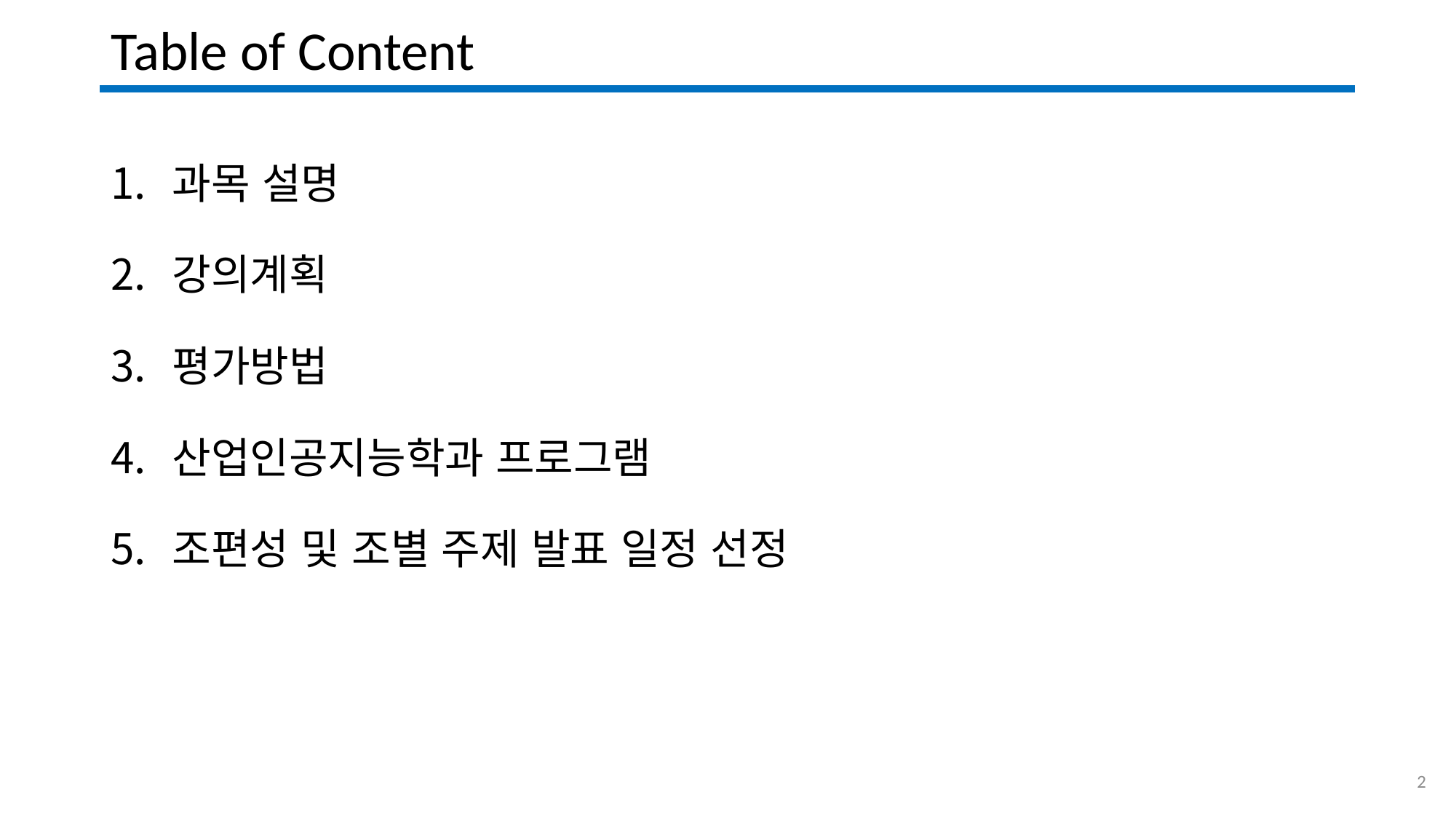

# Table of Content
과목 설명
강의계획
평가방법
산업인공지능학과 프로그램
조편성 및 조별 주제 발표 일정 선정
2